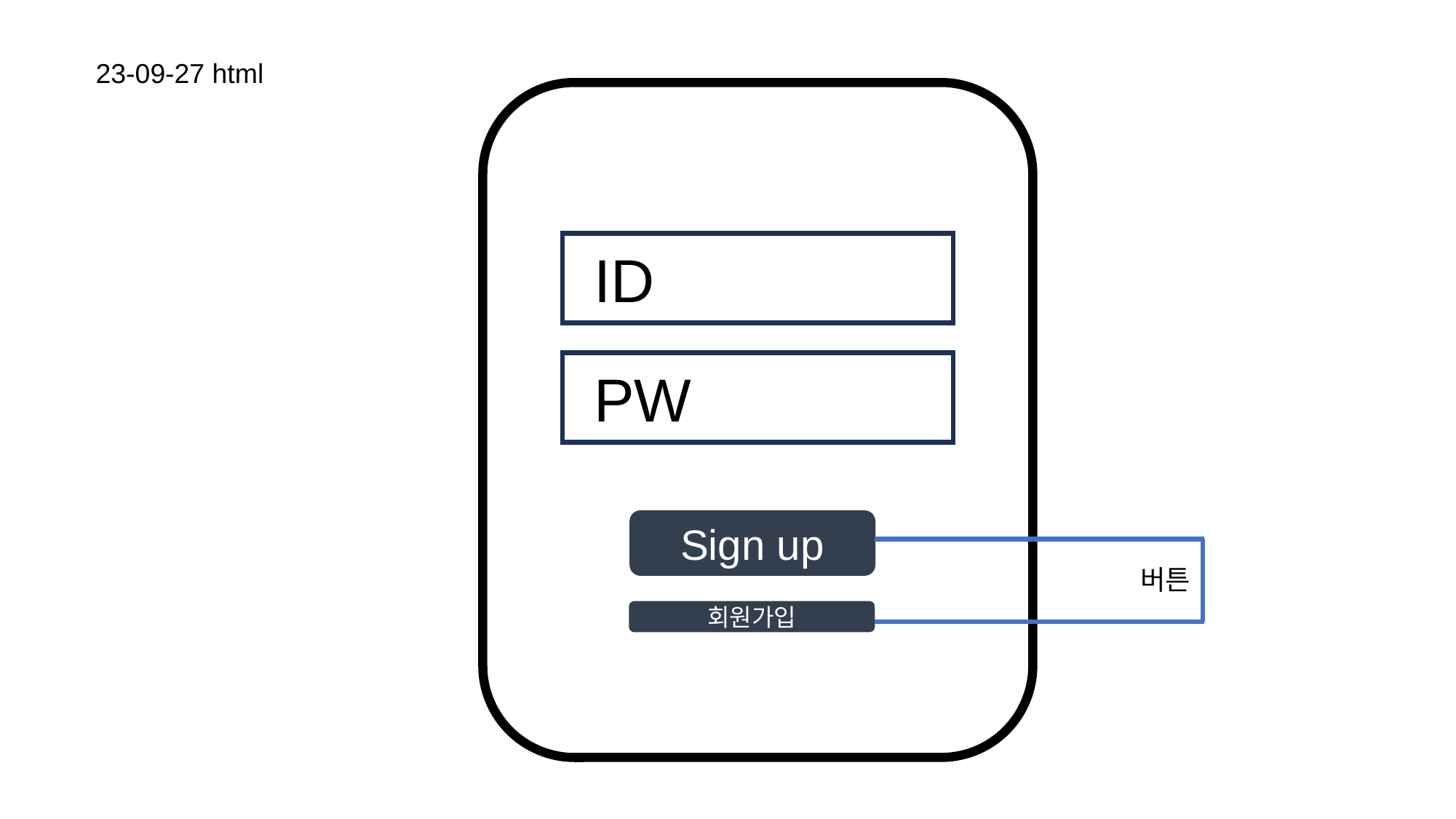

23-09-27 html

ID
PW
Sign up
버튼
회원가입